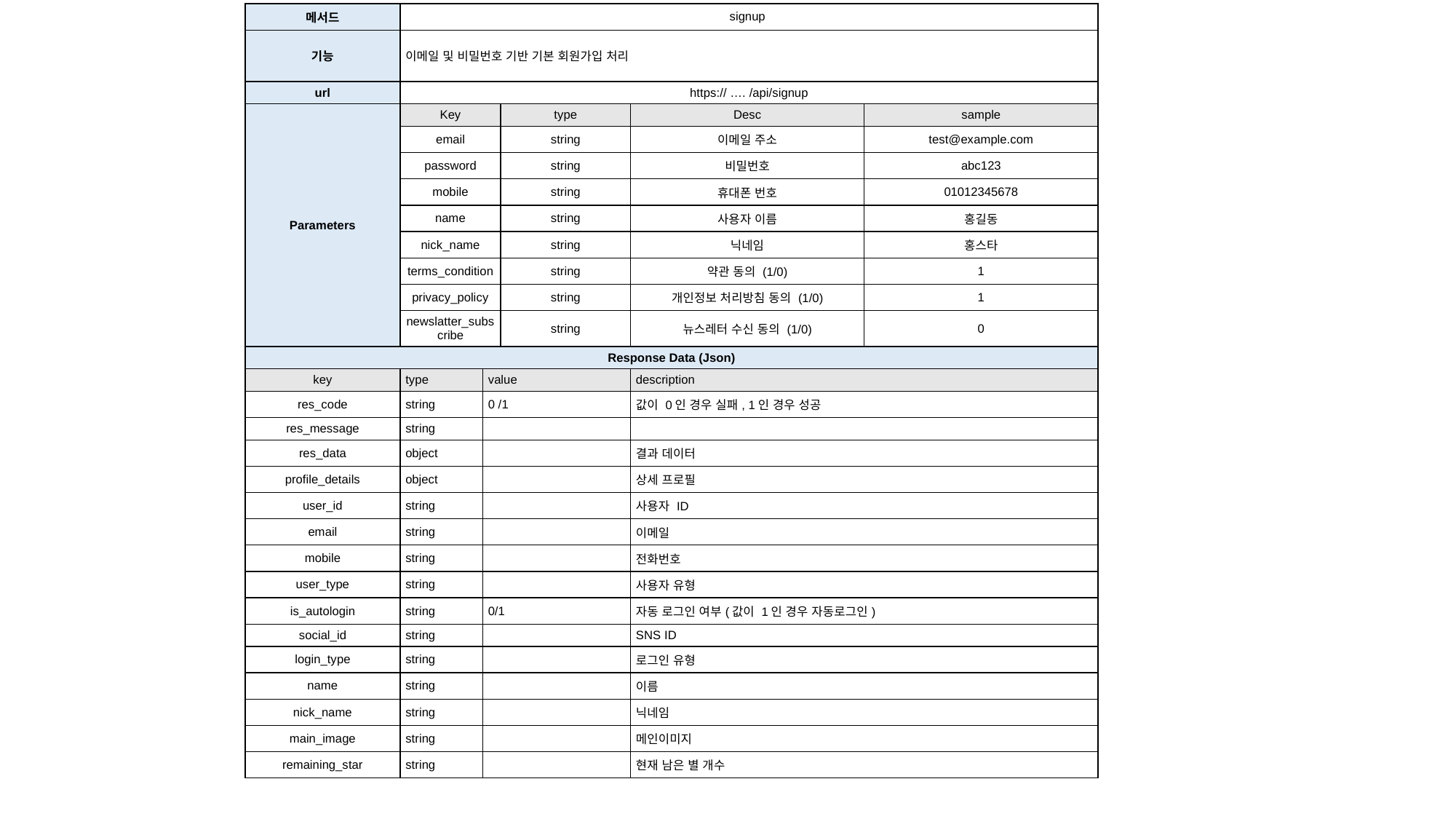

| 메서드 | signup |  |  |  |  |
| --- | --- | --- | --- | --- | --- |
| 기능 | 이메일 및 비밀번호 기반 기본 회원가입 처리 |  |  |  |  |
| url | https:// …. /api/signup |  |  |  |  |
| Parameters | Key | type | type | Desc | sample |
|  | email | string | string | 이메일 주소 | test@example.com |
|  | password | string | string | 비밀번호 | abc123 |
|  | mobile | string | string | 휴대폰 번호 | 01012345678 |
|  | name | string | string | 사용자 이름 | 홍길동 |
|  | nick\_name | string | string | 닉네임 | 홍스타 |
|  | terms\_condition | string | string | 약관 동의 (1/0) | 1 |
|  | privacy\_policy | string | string | 개인정보 처리방침 동의 (1/0) | 1 |
|  | newslatter\_subscribe |  | string | 뉴스레터 수신 동의 (1/0) | 0 |
| Response Data (Json) |  |  |  |  |  |
| key | type | value |  | description |  |
| res\_code | string | 0 /1 |  | 값이 0인 경우 실패, 1인 경우 성공 |  |
| res\_message | string |  |  |  |  |
| res\_data | object |  |  | 결과 데이터 |  |
| profile\_details | object |  |  | 상세 프로필 |  |
| user\_id | string |  |  | 사용자 ID |  |
| email | string |  |  | 이메일 |  |
| mobile | string |  |  | 전화번호 |  |
| user\_type | string |  |  | 사용자 유형 |  |
| is\_autologin | string | 0/1 |  | 자동 로그인 여부(값이 1인 경우 자동로그인) |  |
| social\_id | string |  |  | SNS ID |  |
| login\_type | string |  |  | 로그인 유형 |  |
| name | string |  |  | 이름 |  |
| nick\_name | string |  |  | 닉네임 |  |
| main\_image | string |  |  | 메인이미지 |  |
| remaining\_star | string |  |  | 현재 남은 별 개수 |  |